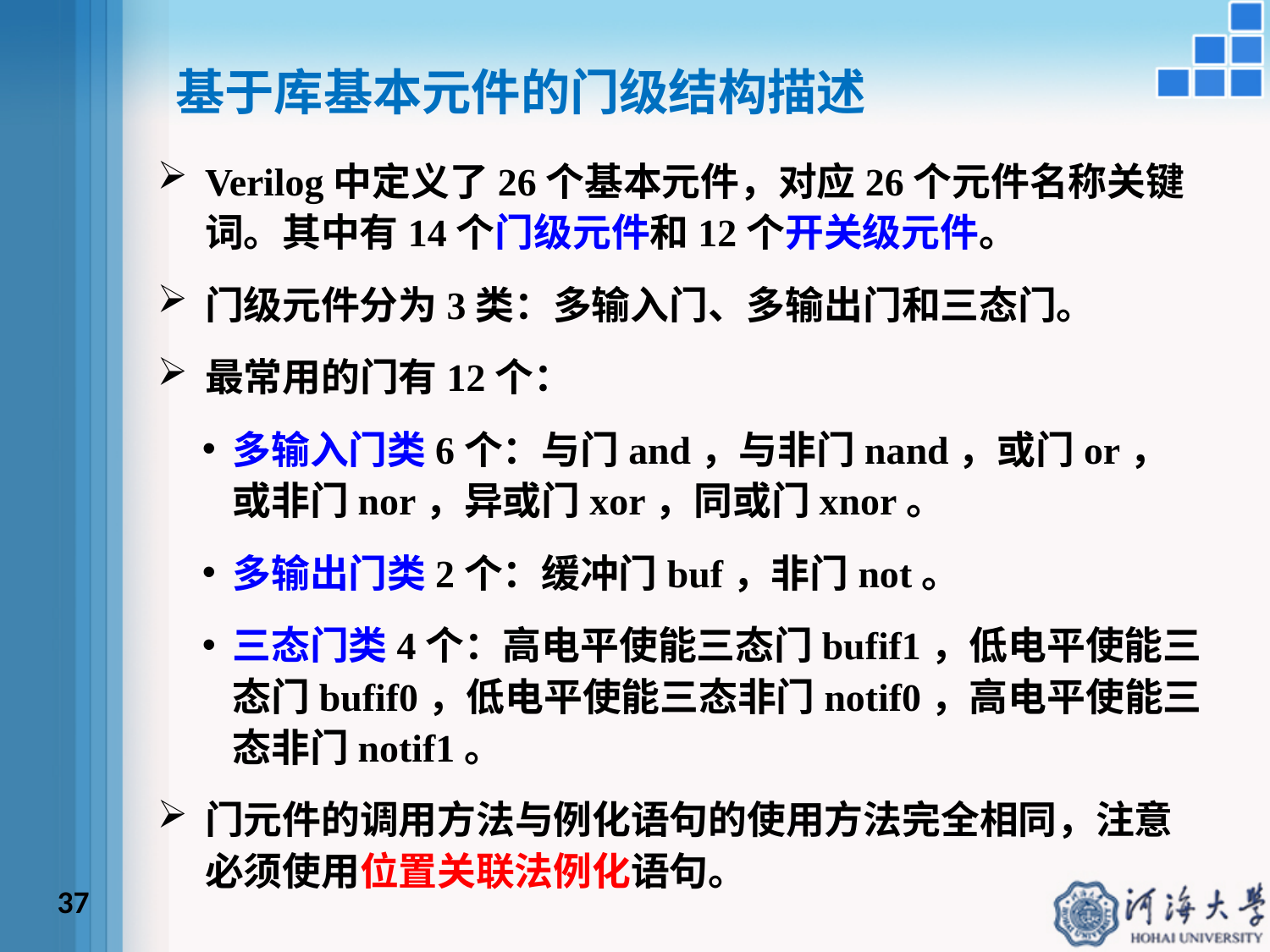

基于库基本元件的门级结构描述
Verilog中定义了26个基本元件，对应26个元件名称关键词。其中有14个门级元件和12个开关级元件。
门级元件分为3类：多输入门、多输出门和三态门。
最常用的门有12个：
多输入门类6个：与门and，与非门nand，或门or，或非门nor，异或门xor，同或门xnor。
多输出门类2个：缓冲门buf，非门not。
三态门类4个：高电平使能三态门bufif1，低电平使能三态门bufif0，低电平使能三态非门notif0，高电平使能三态非门notif1。
门元件的调用方法与例化语句的使用方法完全相同，注意必须使用位置关联法例化语句。
37